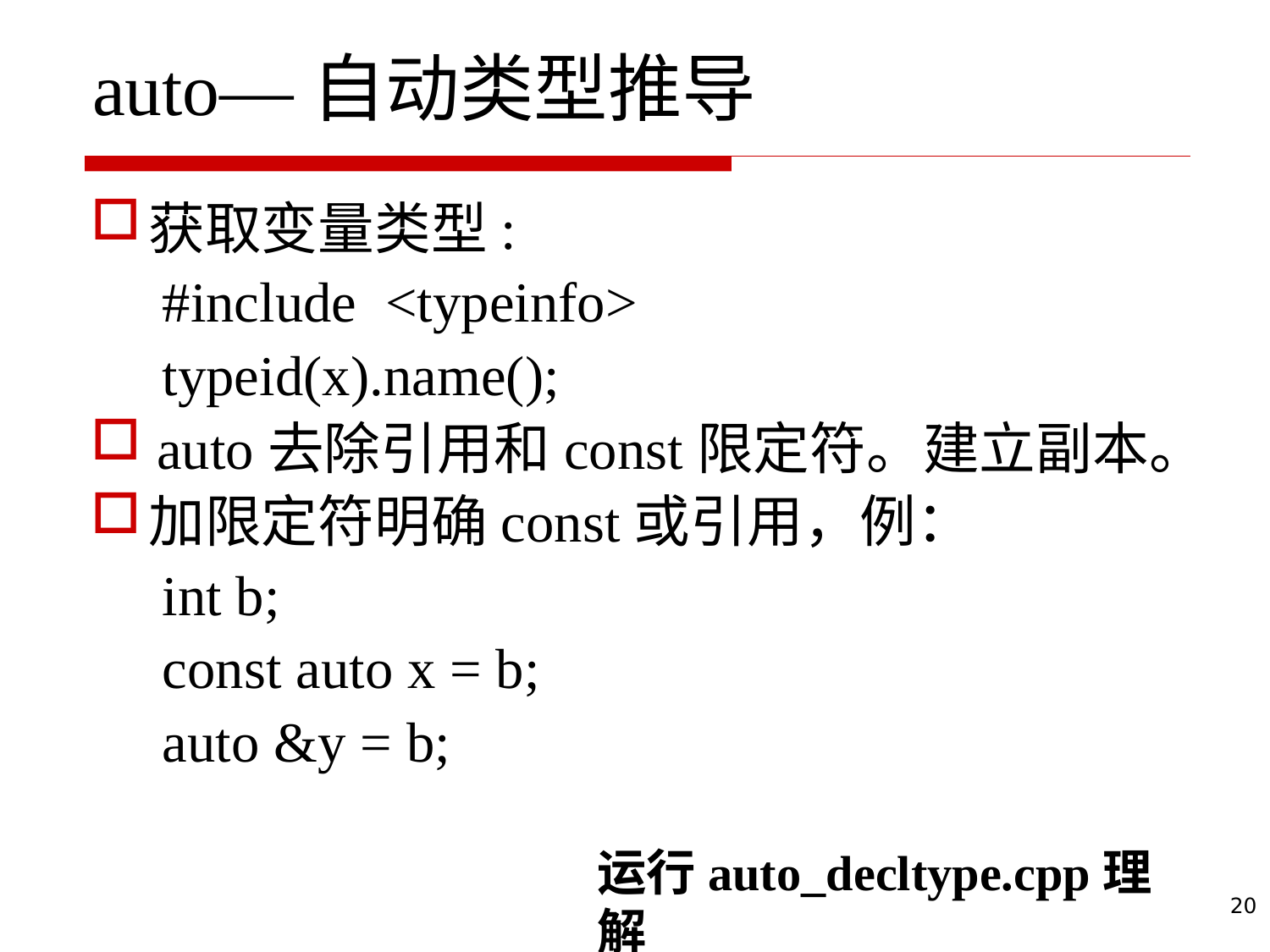

# auto—自动类型推导
获取变量类型:
     #include  <typeinfo>
     typeid(x).name();
auto去除引用和const限定符。建立副本。
加限定符明确const或引用，例：
     int b;
     const auto x = b;
     auto &y = b;

运行auto_decltype.cpp理解
20